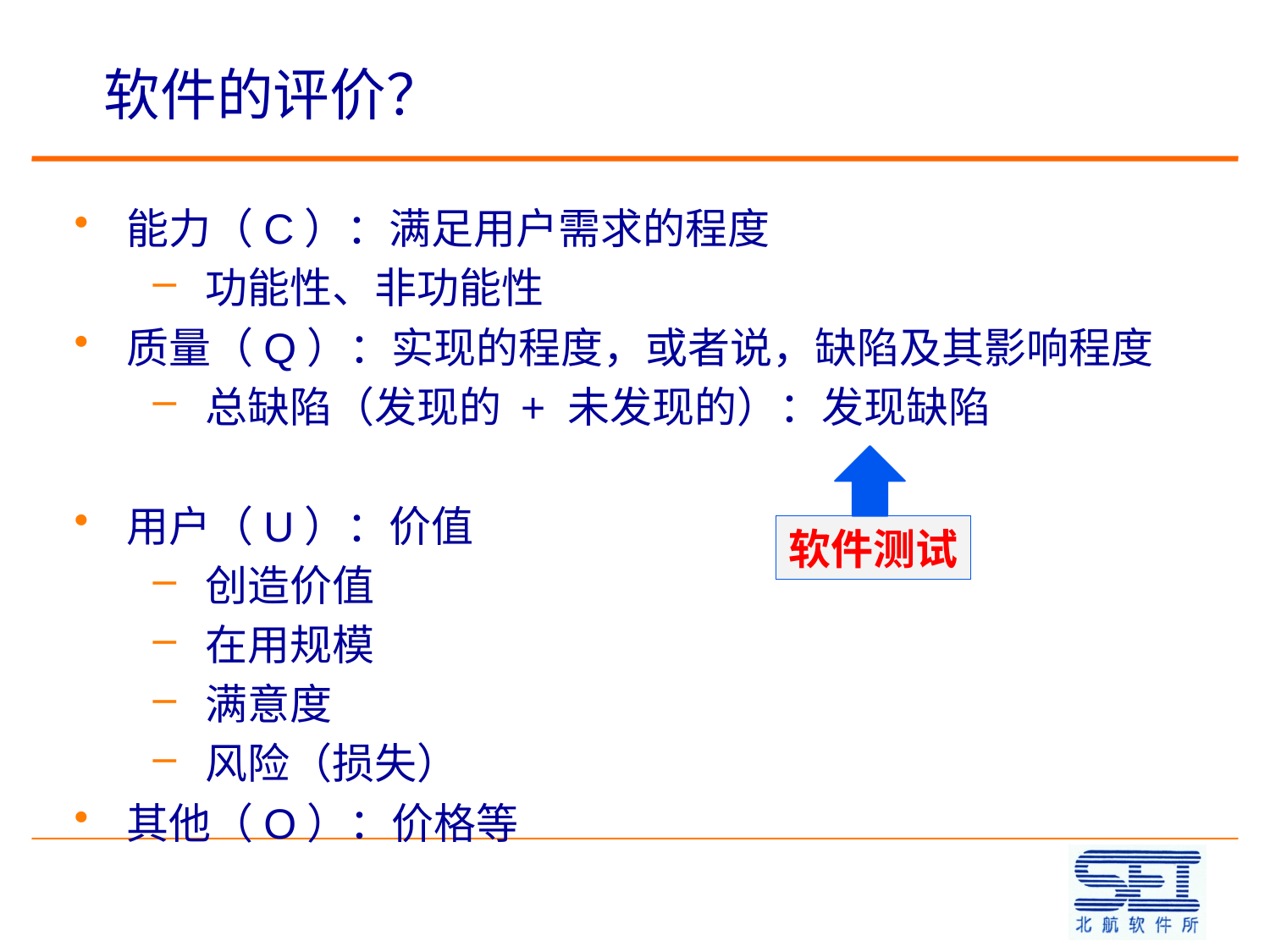

# 软件的评价？
能力（C）：满足用户需求的程度
功能性、非功能性
质量（Q）：实现的程度，或者说，缺陷及其影响程度
总缺陷（发现的 + 未发现的）：发现缺陷

用户（U）：价值
创造价值
在用规模
满意度
风险（损失）
其他（O）：价格等

软件测试